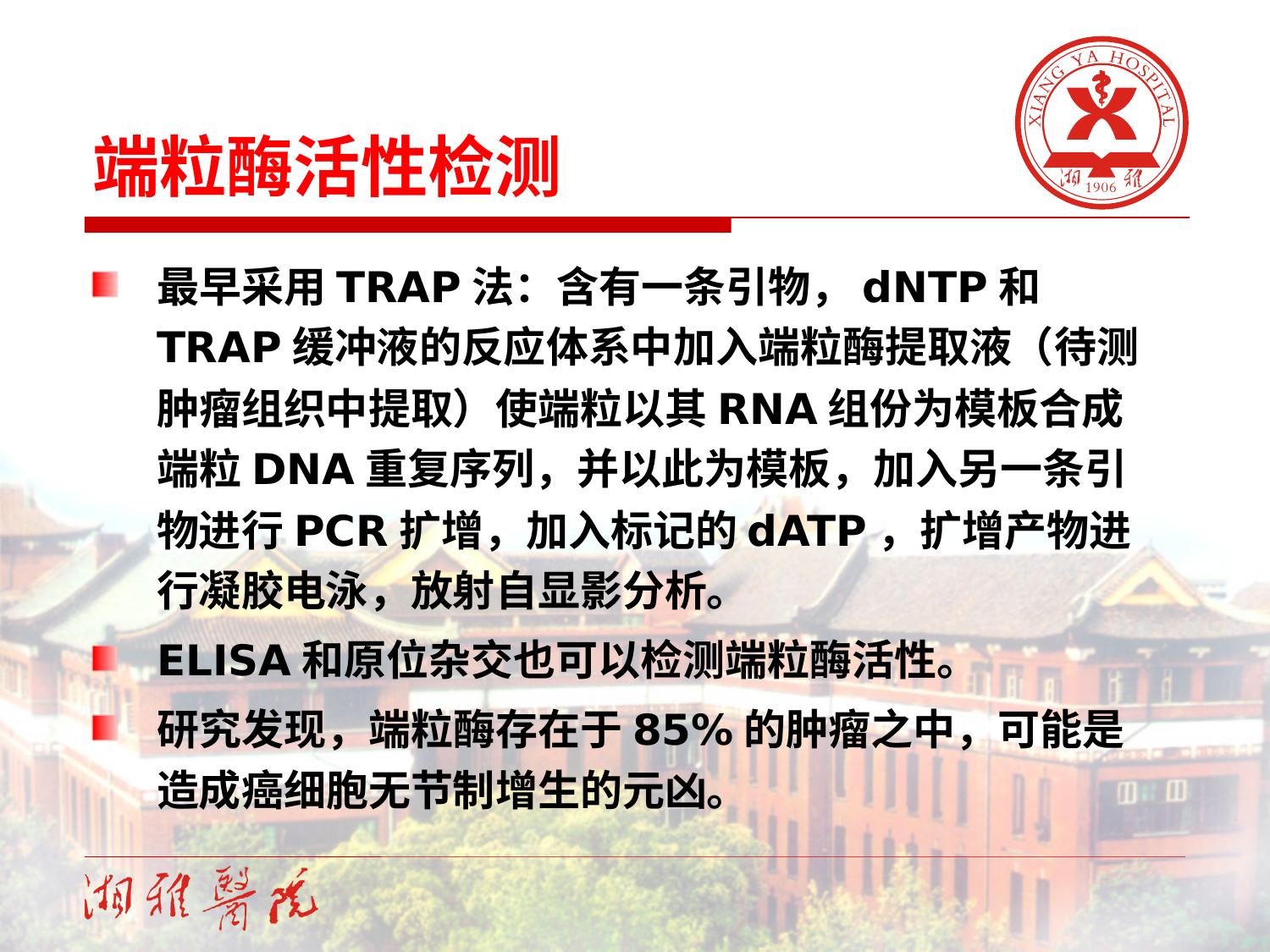

端粒酶活性检测
最早采用TRAP法：含有一条引物，dNTP和TRAP缓冲液的反应体系中加入端粒酶提取液（待测肿瘤组织中提取）使端粒以其RNA组份为模板合成端粒DNA重复序列，并以此为模板，加入另一条引物进行PCR扩增，加入标记的dATP，扩增产物进行凝胶电泳，放射自显影分析。
ELISA和原位杂交也可以检测端粒酶活性。
研究发现，端粒酶存在于85%的肿瘤之中，可能是造成癌细胞无节制增生的元凶。